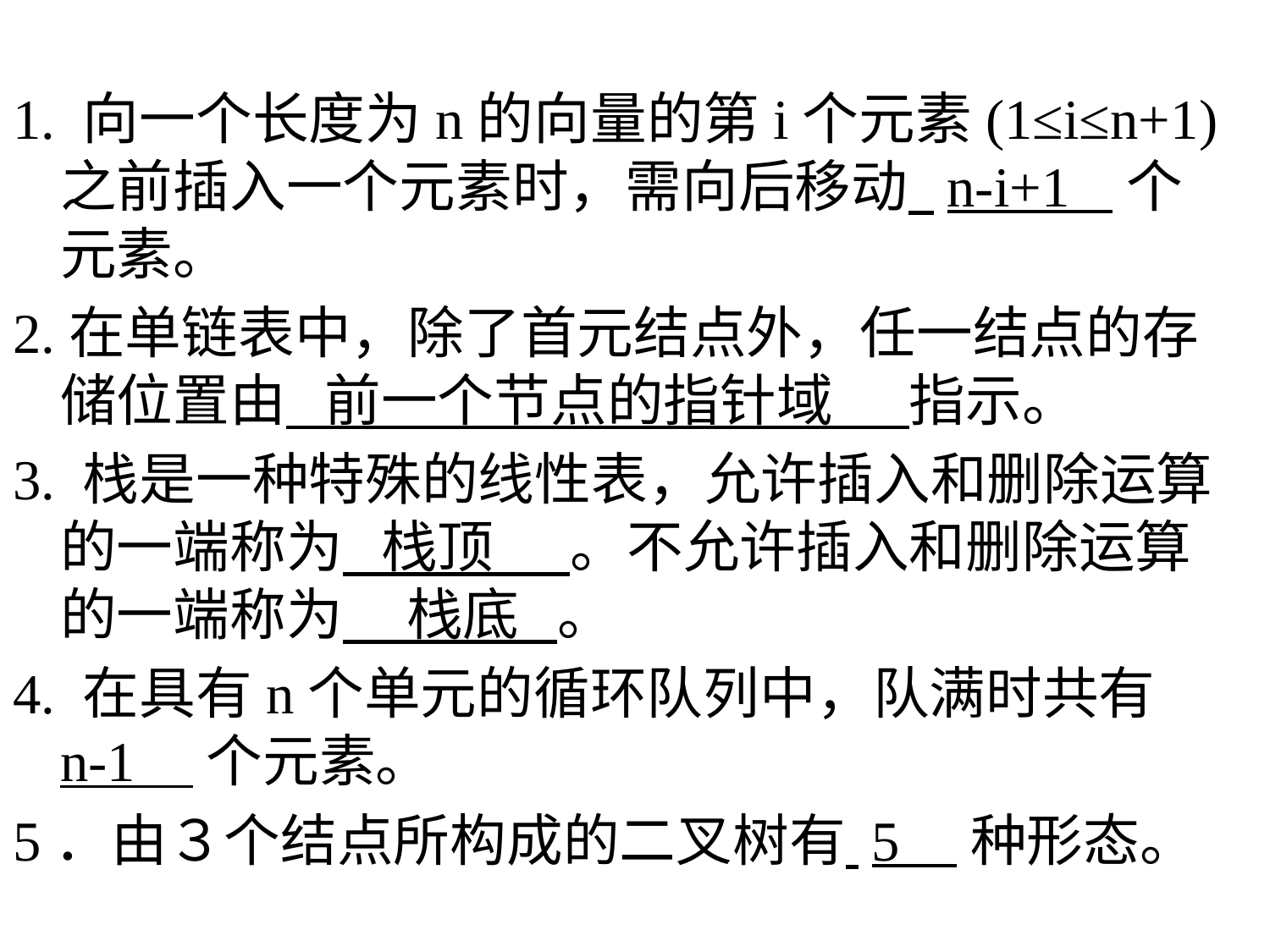

1. 向一个长度为n的向量的第i个元素(1≤i≤n+1)之前插入一个元素时，需向后移动  n-i+1   个元素。
2.在单链表中，除了首元结点外，任一结点的存储位置由   前一个节点的指针域      指示。
3. 栈是一种特殊的线性表，允许插入和删除运算的一端称为   栈顶      。不允许插入和删除运算的一端称为     栈底   。
4. 在具有n个单元的循环队列中，队满时共有 n-1    个元素。
5．由３个结点所构成的二叉树有 5    种形态。